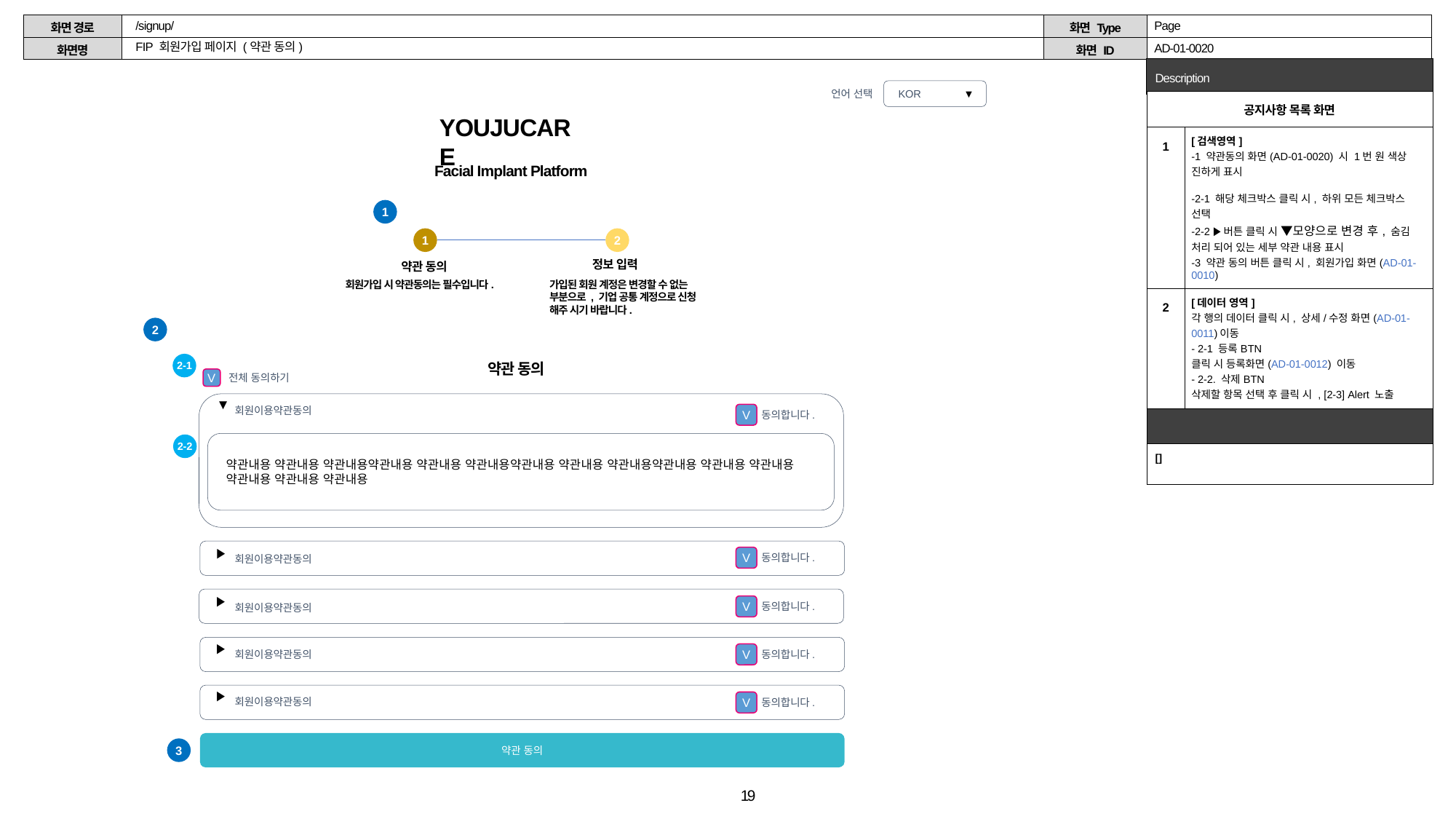

| 2025.01.09\_v0. |
| --- |
| 1월9일 발표 후 수정 사항 정리 |
/signup/
Page
FIP 회원가입 페이지 (약관 동의)
AD-01-0020
| Alert / Confirm / Validation |  |
| --- | --- |
| 1 | 1-7. 조회값 없음 조건에 맞는 데이터가 없습니다. |
| 2 | 2-2. 상단고정 선택한 항목을 상단 고정 하시겠습니까? 예 : 선택 항목 최상단에 고정처리 후 목록 화면으로 이동   아니오 : Confirm 종료. 현 페이지 유지 2-3. 삭제 선택한 항목을 삭제하시겠습니까? 예 : 선택 항목 삭제 처리 후 목록 화면으로 이동   아니오 : Confirm 종료. 현 페이지 유지 |
언어 선택
           ▼
KOR
| 공지사항 목록 화면 |  |
| --- | --- |
| 1 | [검색영역] -1 약관동의 화면(AD-01-0020) 시 1번 원 색상 진하게 표시 -2-1 해당 체크박스 클릭 시, 하위 모든 체크박스 선택 -2-2 ▶버튼 클릭 시 ▼모양으로 변경 후, 숨김 처리 되어 있는 세부 약관 내용 표시 -3 약관 동의 버튼 클릭 시, 회원가입 화면(AD-01-0010) |
| 2 | [데이터 영역] 각 행의 데이터 클릭 시, 상세/수정 화면(AD-01-0011)이동 - 2-1 등록BTN 클릭 시 등록화면(AD-01-0012) 이동 - 2-2. 삭제BTN 삭제할 항목 선택 후 클릭 시 , [2-3] Alert 노출 |
| Note |  |
| [] |  |
YOUJUCARE
Facial Implant Platform
1
1
2
정보 입력
약관 동의
가입된 회원 계정은 변경할 수 없는 부분으로 , 기업 공통 계정으로 신청 해주 시기 바랍니다.
회원가입 시 약관동의는 필수입니다.
2
2-1
약관 동의
전체 동의하기
V
▼

회원이용약관동의
동의합니다.
V
약관내용 약관내용 약관내용약관내용 약관내용 약관내용약관내용 약관내용 약관내용약관내용 약관내용 약관내용 약관내용 약관내용 약관내용
2-2
▶

동의합니다.
V
회원이용약관동의
▶

동의합니다.
회원이용약관동의
V
▶

동의합니다.
회원이용약관동의
V
▶

회원이용약관동의
동의합니다.
V
약관 동의
3